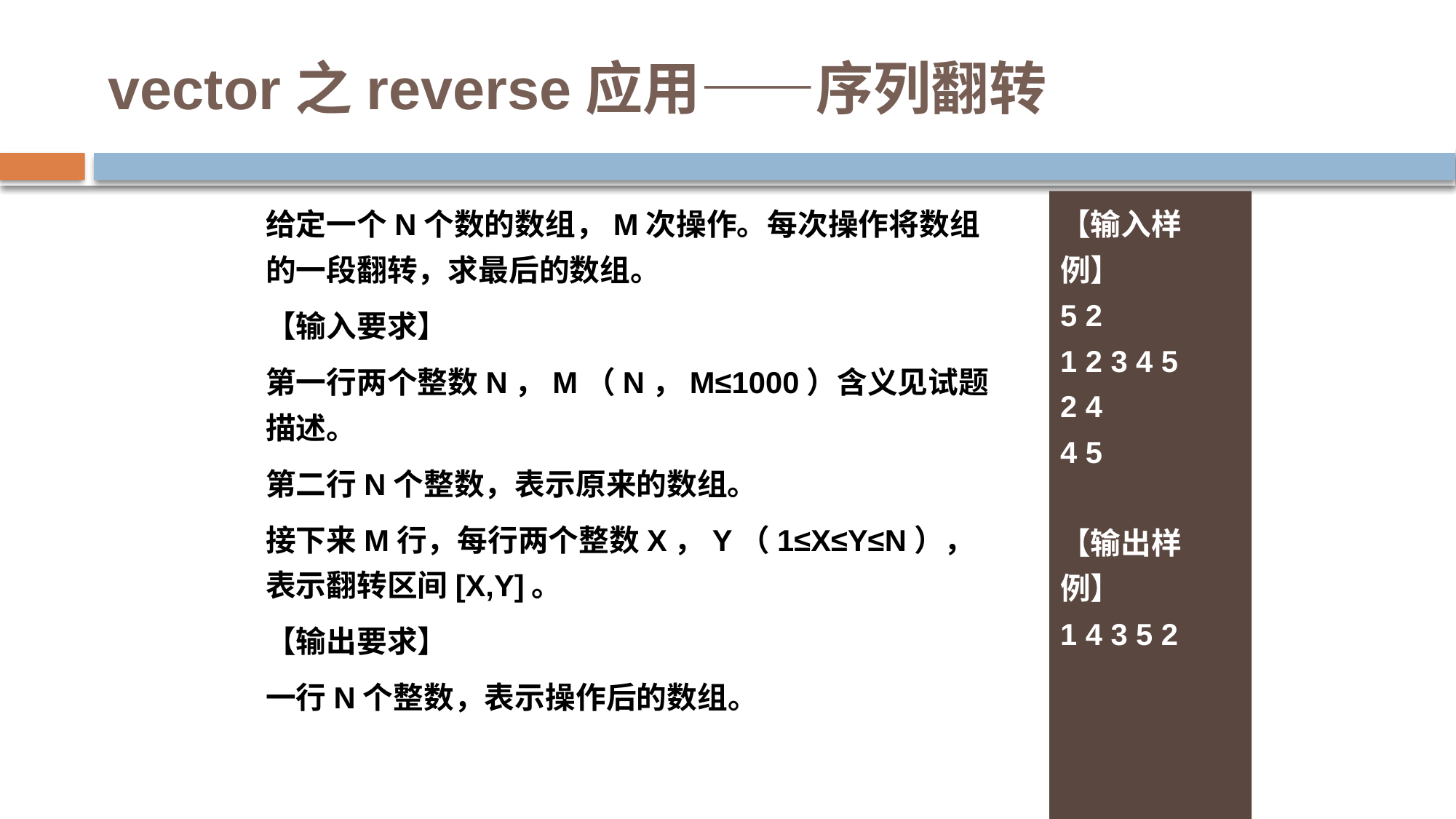

# vector之reverse应用——序列翻转
【输入样例】
5 2
1 2 3 4 5
2 4
4 5

【输出样例】
1 4 3 5 2

给定一个N个数的数组，M次操作。每次操作将数组的一段翻转，求最后的数组。
【输入要求】
第一行两个整数N，M（N，M≤1000）含义见试题描述。
第二行N个整数，表示原来的数组。
接下来M行，每行两个整数X，Y（1≤X≤Y≤N），表示翻转区间[X,Y]。
【输出要求】
一行N个整数，表示操作后的数组。